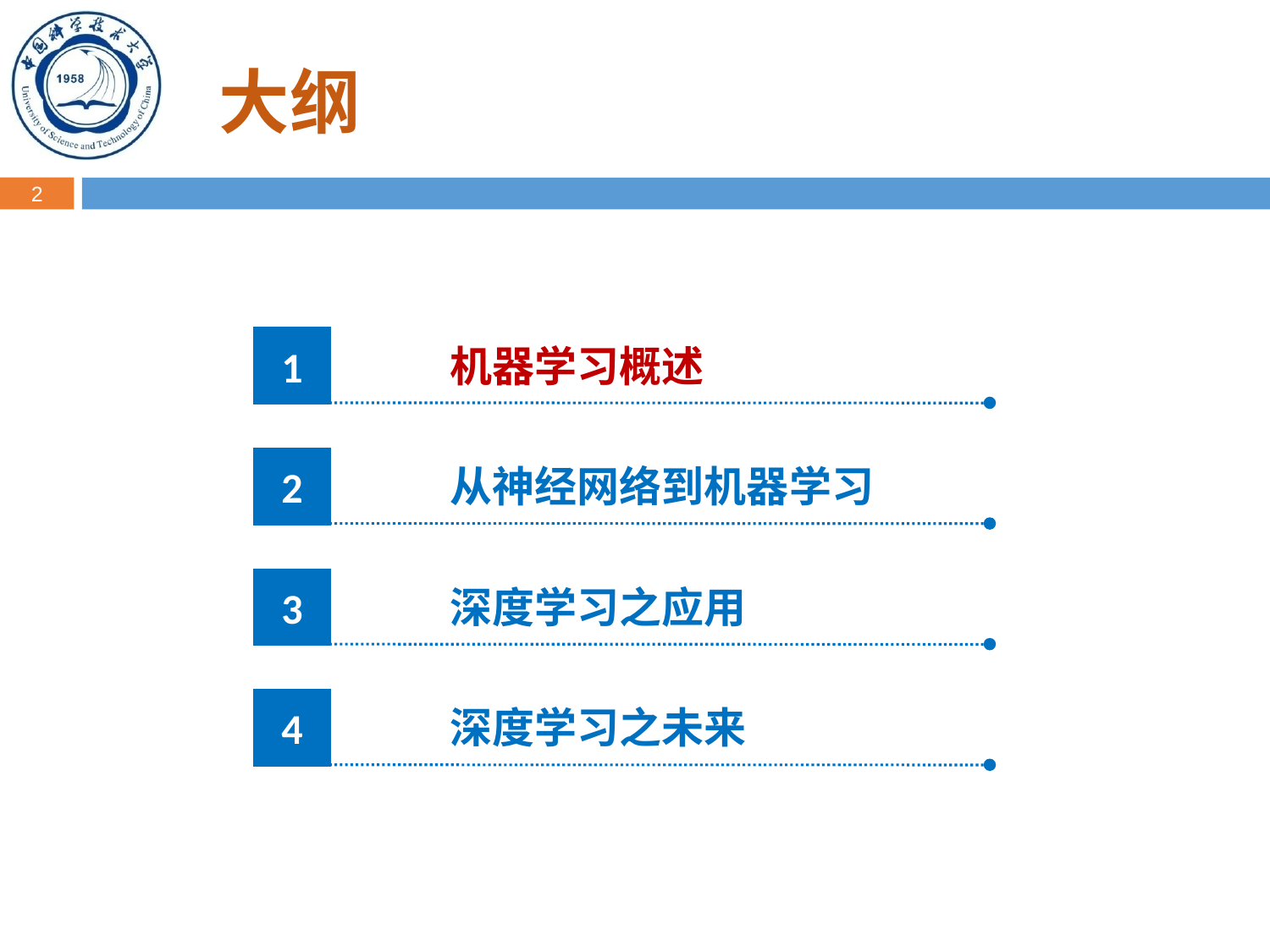

# 大纲
2
1
机器学习概述

2
从神经网络到机器学习

3
深度学习之应用

4
深度学习之未来